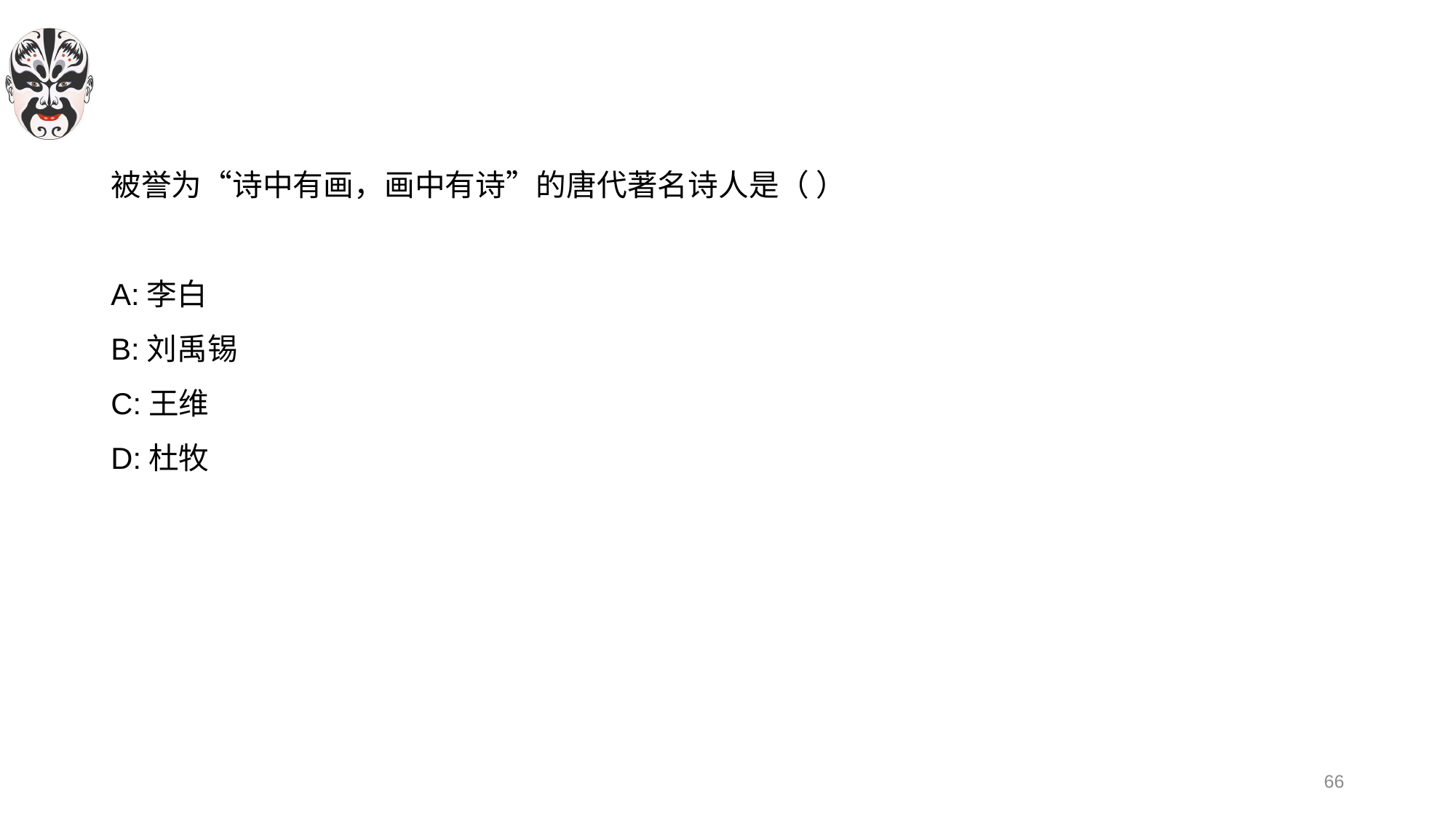

#
被誉为“诗中有画，画中有诗”的唐代著名诗人是（ ）

A:李白
B:刘禹锡
C:王维
D:杜牧

66